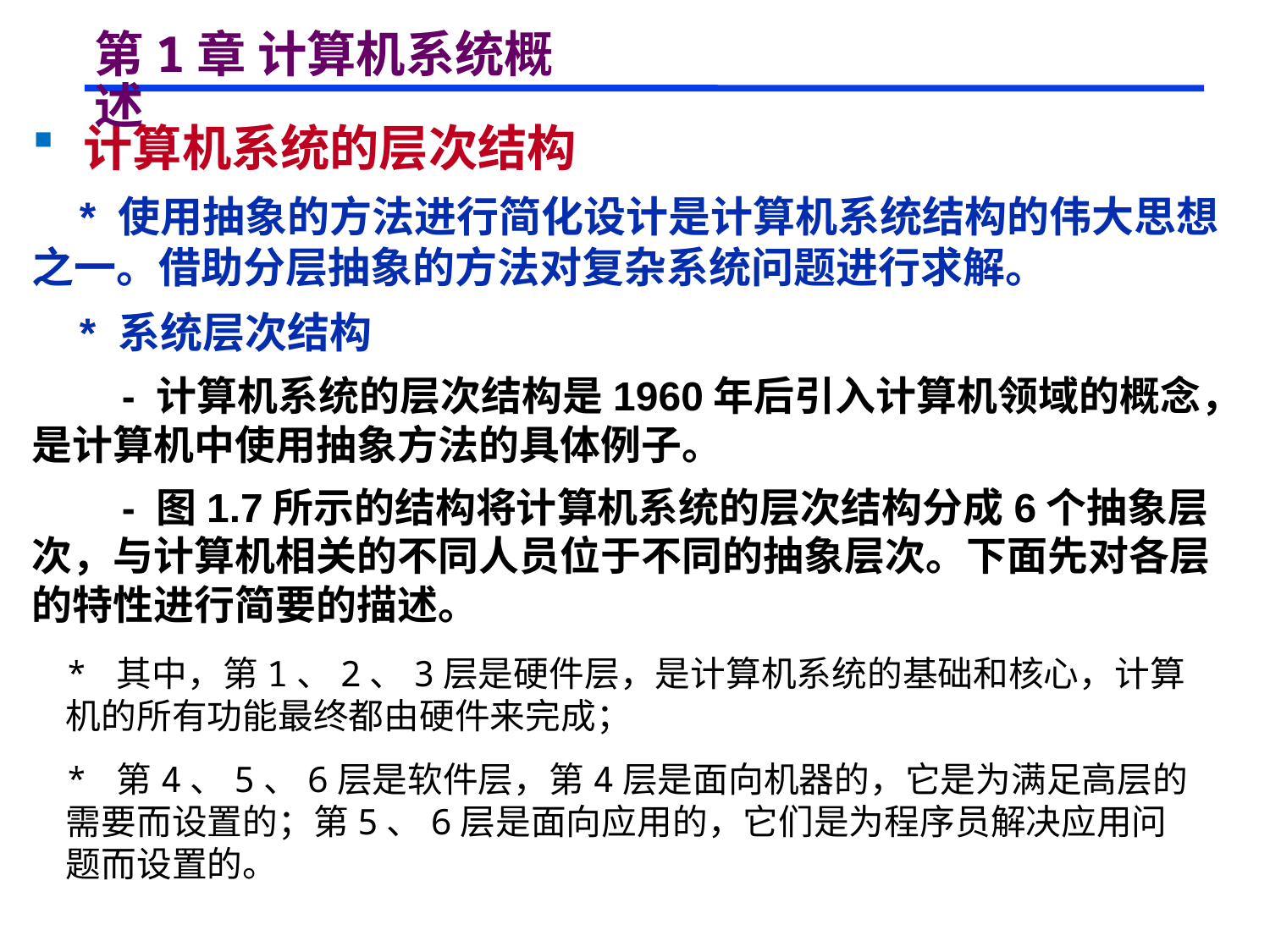

# 第1章 计算机系统概述
 计算机系统的层次结构
    * 使用抽象的方法进行简化设计是计算机系统结构的伟大思想之一。借助分层抽象的方法对复杂系统问题进行求解。
    * 系统层次结构
        - 计算机系统的层次结构是1960年后引入计算机领域的概念，是计算机中使用抽象方法的具体例子。
        - 图1.7所示的结构将计算机系统的层次结构分成6个抽象层次，与计算机相关的不同人员位于不同的抽象层次。下面先对各层的特性进行简要的描述。

* 其中，第1、2、3层是硬件层，是计算机系统的基础和核心，计算机的所有功能最终都由硬件来完成；
* 第4、5、6层是软件层，第4层是面向机器的，它是为满足高层的需要而设置的；第5、6层是面向应用的，它们是为程序员解决应用问题而设置的。